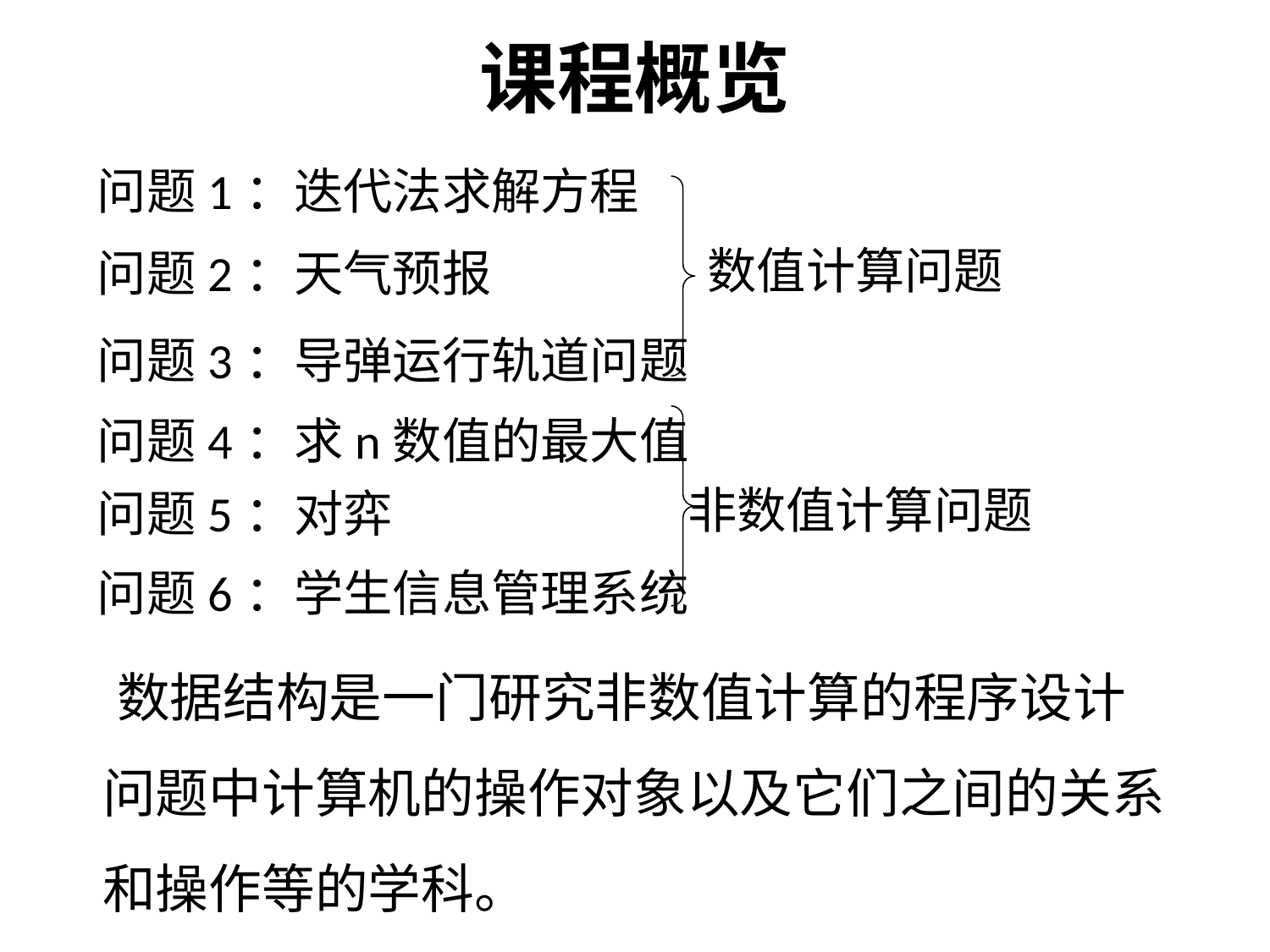

# 课程概览
问题1：迭代法求解方程

数值计算问题
问题2：天气预报
问题3：导弹运行轨道问题
问题4：求n数值的最大值

非数值计算问题
问题5：对弈
问题6：学生信息管理系统
    数据结构是一门研究非数值计算的程序设计问题中计算机的操作对象以及它们之间的关系和操作等的学科。